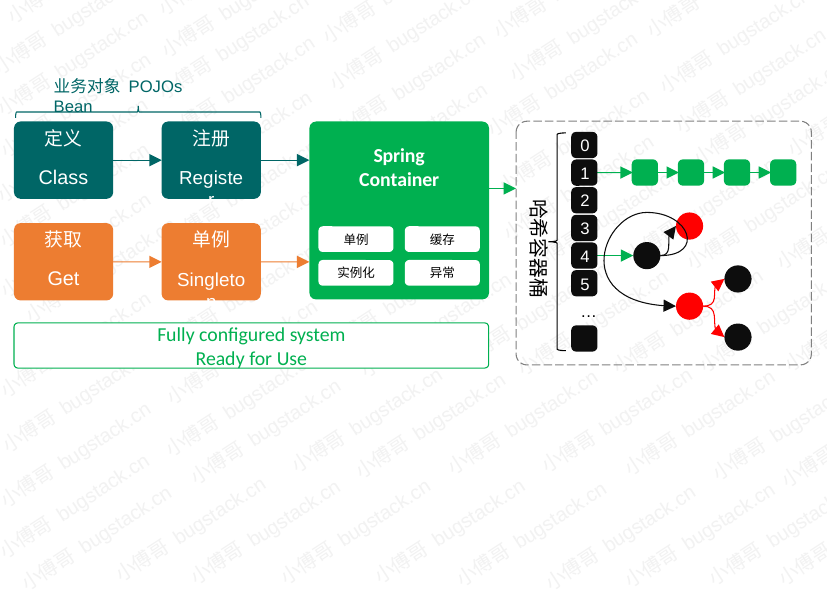

业务对象 POJOs Bean

定义

注册

0
Spring
Container
Class
Register

1
哈希容器桶
2

3
获取

单例

单例
缓存

4
Get
Singleton
实例化
异常

5

…
Fully configured system
Ready for Use